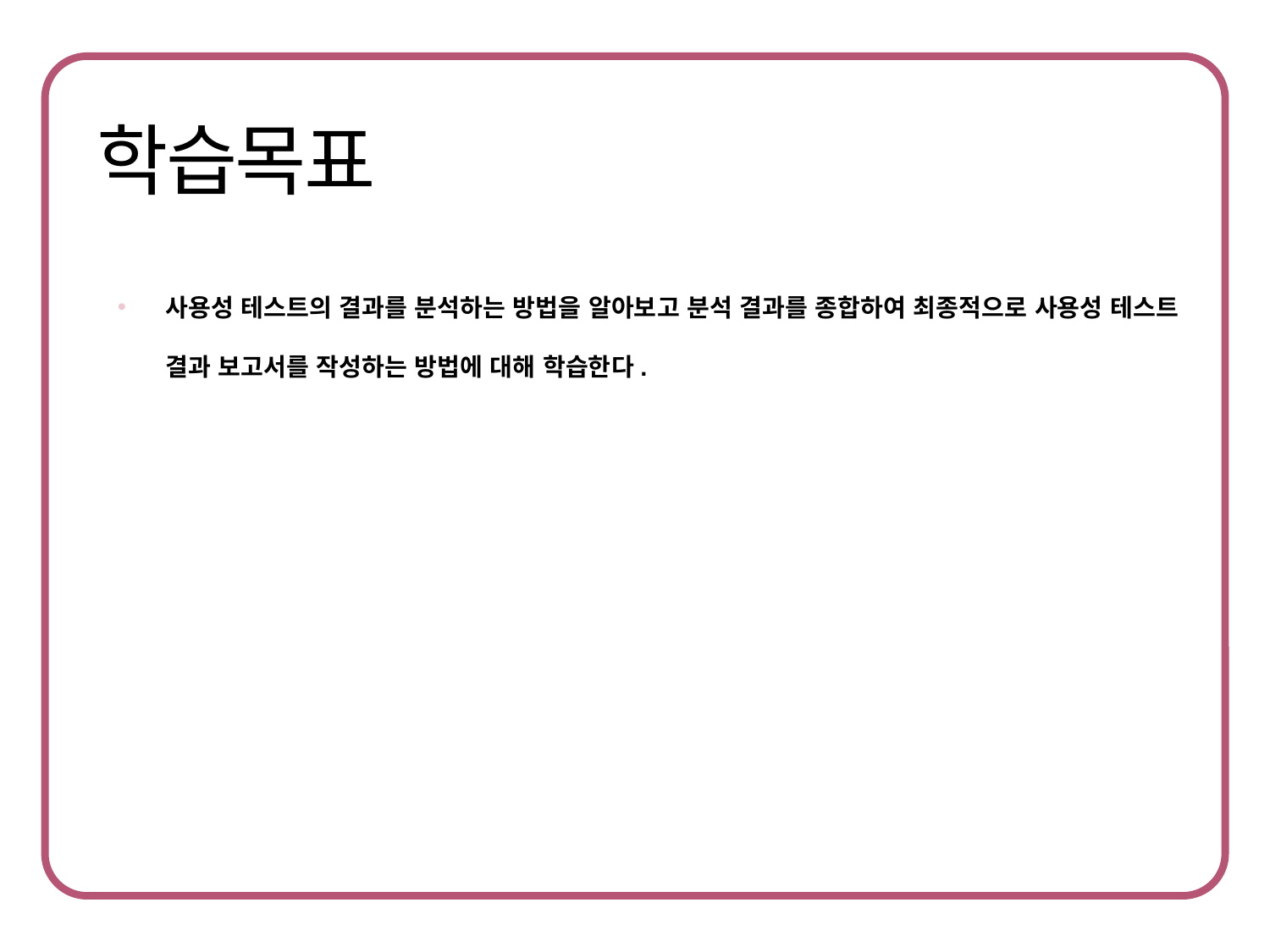

사용성 테스트의 결과를 분석하는 방법을 알아보고 분석 결과를 종합하여 최종적으로 사용성 테스트 결과 보고서를 작성하는 방법에 대해 학습한다.